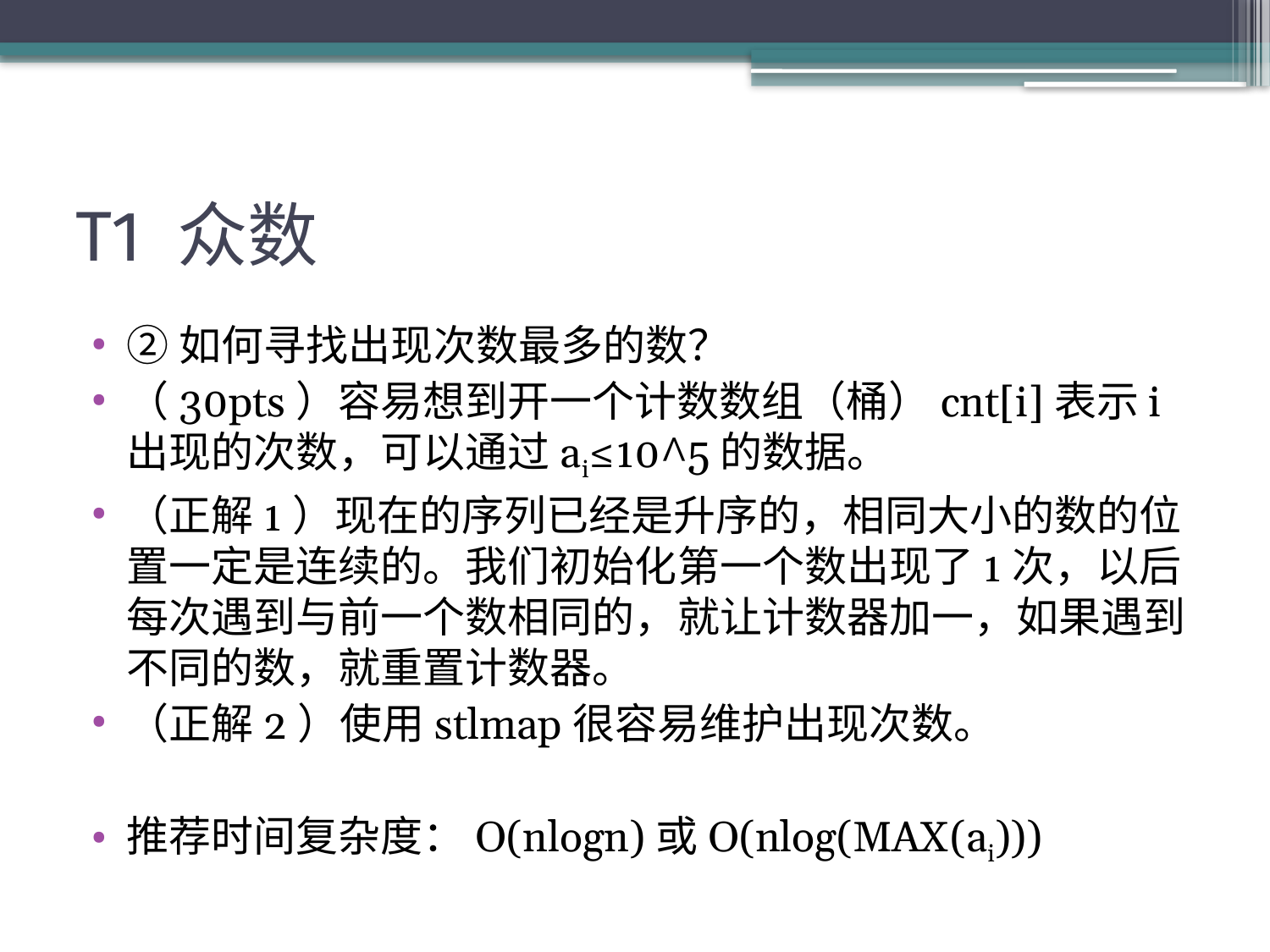

# T1 众数
②如何寻找出现次数最多的数？
（30pts）容易想到开一个计数数组（桶）cnt[i]表示i出现的次数，可以通过ai≤10^5的数据。
（正解1）现在的序列已经是升序的，相同大小的数的位置一定是连续的。我们初始化第一个数出现了1次，以后每次遇到与前一个数相同的，就让计数器加一，如果遇到不同的数，就重置计数器。
（正解2）使用stlmap很容易维护出现次数。

推荐时间复杂度：O(nlogn)或O(nlog(MAX(ai)))